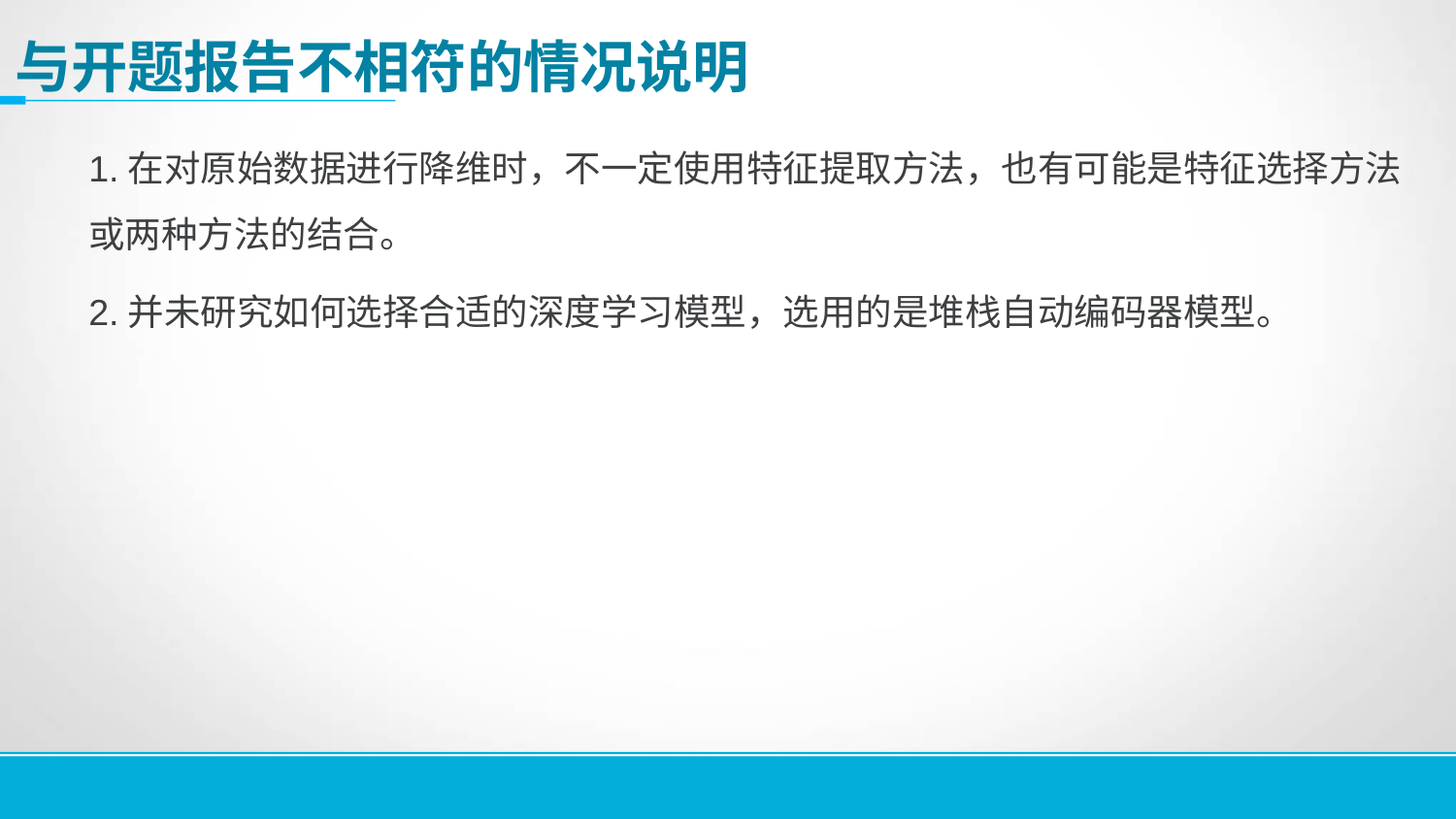

# 与开题报告不相符的情况说明
1.在对原始数据进行降维时，不一定使用特征提取方法，也有可能是特征选择方法或两种方法的结合。
2.并未研究如何选择合适的深度学习模型，选用的是堆栈自动编码器模型。